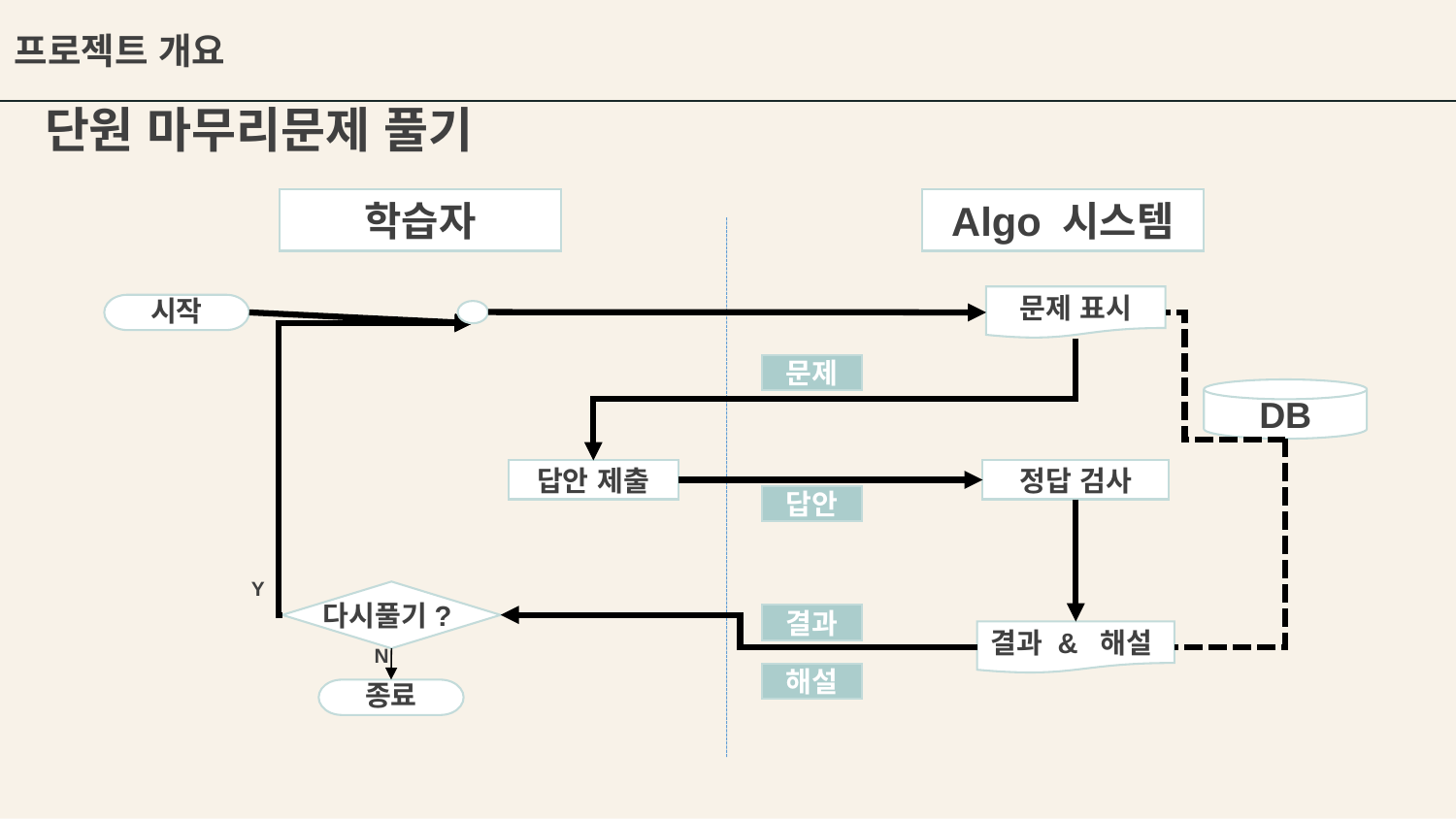

프로젝트 개요
단원 마무리문제 풀기
학습자
Algo 시스템
문제 표시
시작

문제
DB
답안 제출
정답 검사
답안
Y
다시풀기?
결과
결과 &  해설
N
해설
종료